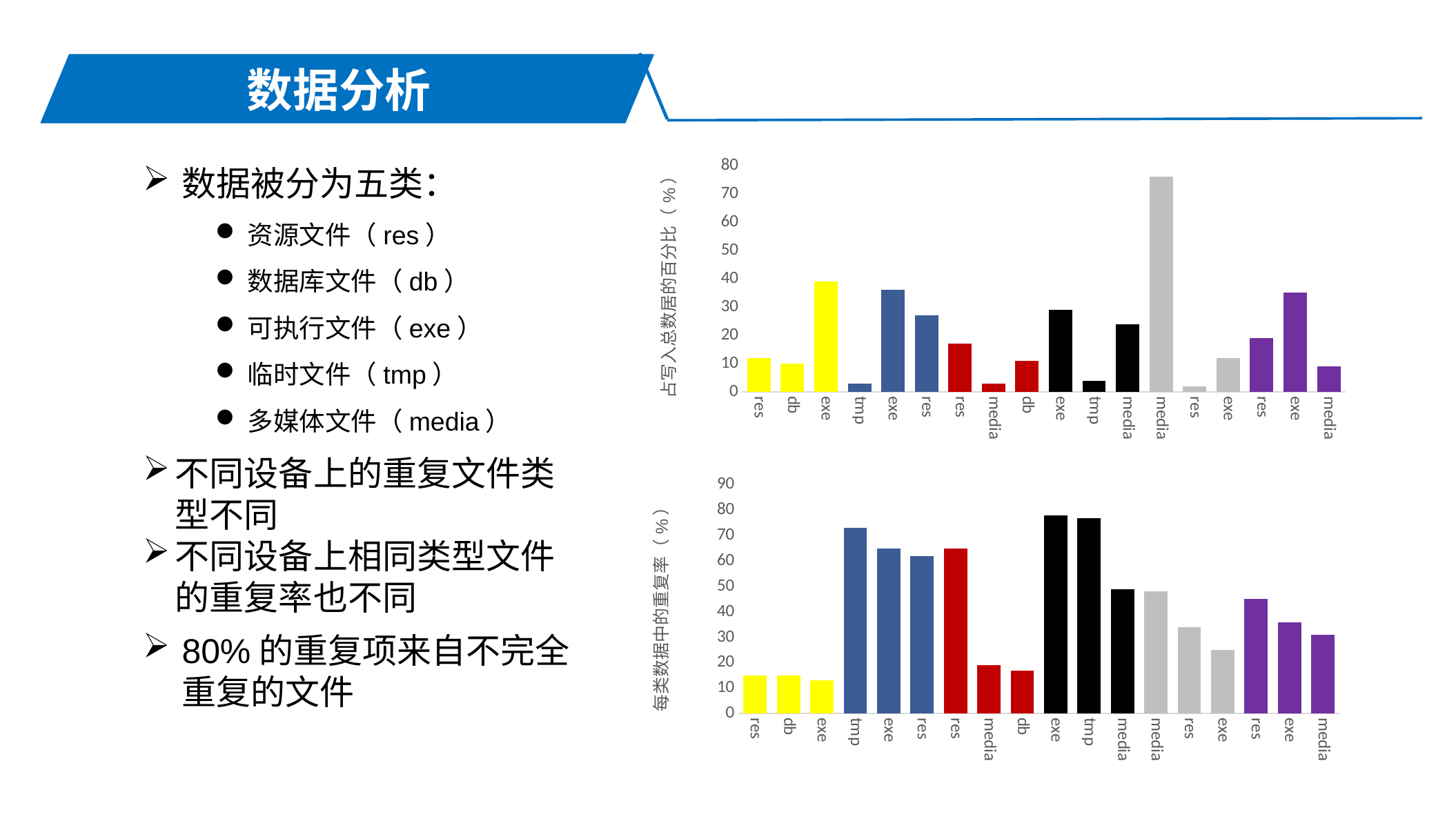

数据分析
数据被分为五类：
资源文件（res）
数据库文件（db）
可执行文件（exe）
临时文件（tmp）
多媒体文件（media）

### Chart

| Category |  |
|---|---|
| res | 12.0 |
| db | 10.0 |
| exe | 39.0 |
| tmp | 3.0 |
| exe | 36.0 |
| res | 27.0 |
| res | 17.0 |
| media | 3.0 |
| db | 11.0 |
| exe | 29.0 |
| tmp | 4.0 |
| media | 24.0 |
| media | 76.0 |
| res | 2.0 |
| exe | 12.0 |
| res | 19.0 |
| exe | 35.0 |
| media | 9.0 |
不同设备上的重复文件类型不同
不同设备上相同类型文件的重复率也不同

### Chart

| Category |  |
|---|---|
| res | 15.0 |
| db | 15.0 |
| exe | 13.0 |
| tmp | 73.0 |
| exe | 65.0 |
| res | 62.0 |
| res | 65.0 |
| media | 19.0 |
| db | 17.0 |
| exe | 78.0 |
| tmp | 77.0 |
| media | 49.0 |
| media | 48.0 |
| res | 34.0 |
| exe | 25.0 |
| res | 45.0 |
| exe | 36.0 |
| media | 31.0 |
80%的重复项来自不完全重复的文件